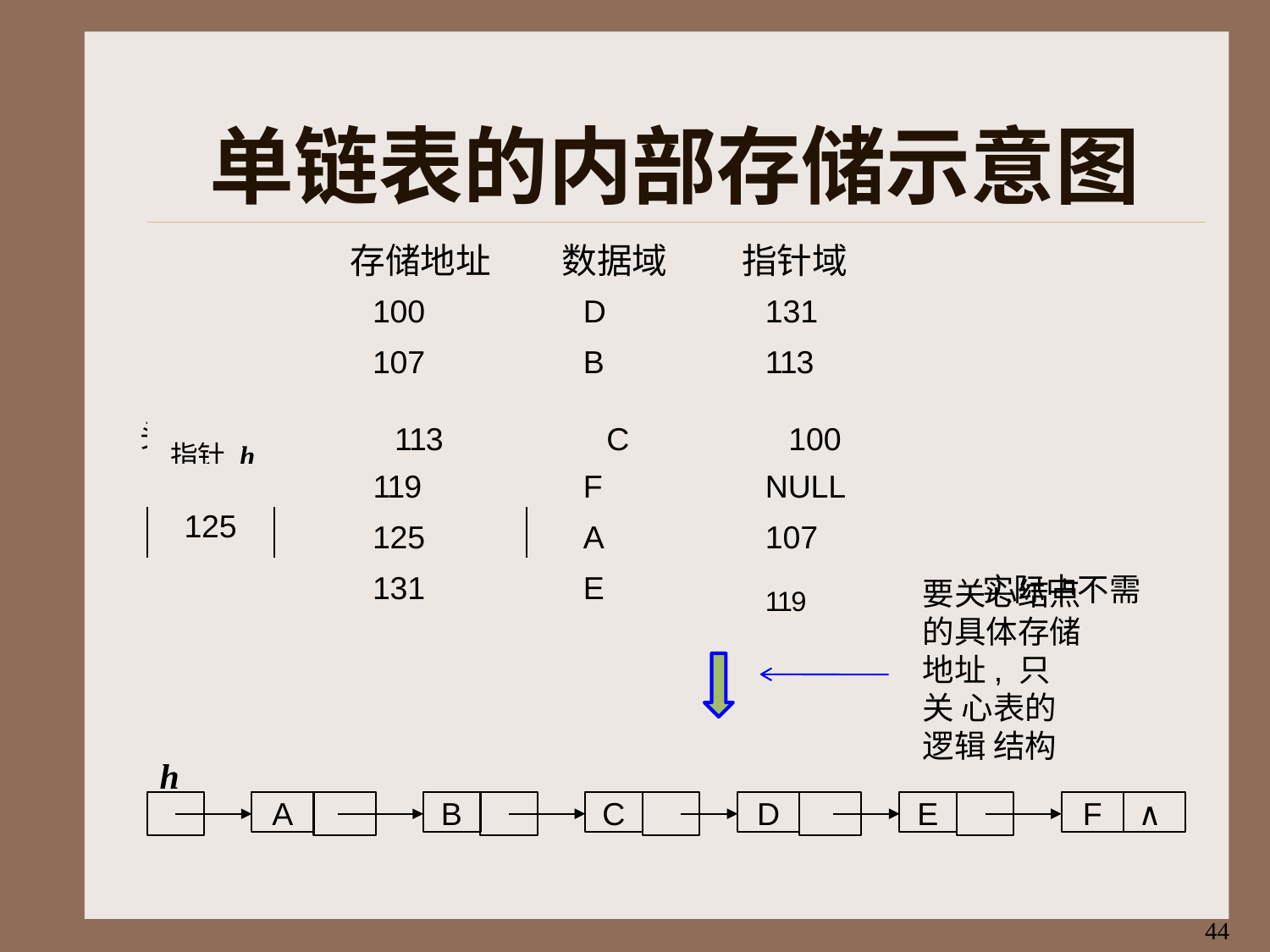

# 单链表的内部存储示意图
|  | 存储地址 | 数据域 | 指针域 |
| --- | --- | --- | --- |
|  | 100 | D | 131 |
|  | 107 | B | 113 |
| 指针 h 113 C 100 |  |  |  |
|  | 119 | F | NULL |
| 125 | 125 | A | 107 |
|  | 131 | E | 119 实际中不需 |
头
要关心结点 的具体存储 地址, 只关 心表的逻辑 结构

h

A

B

C

D

E

F
∧

44